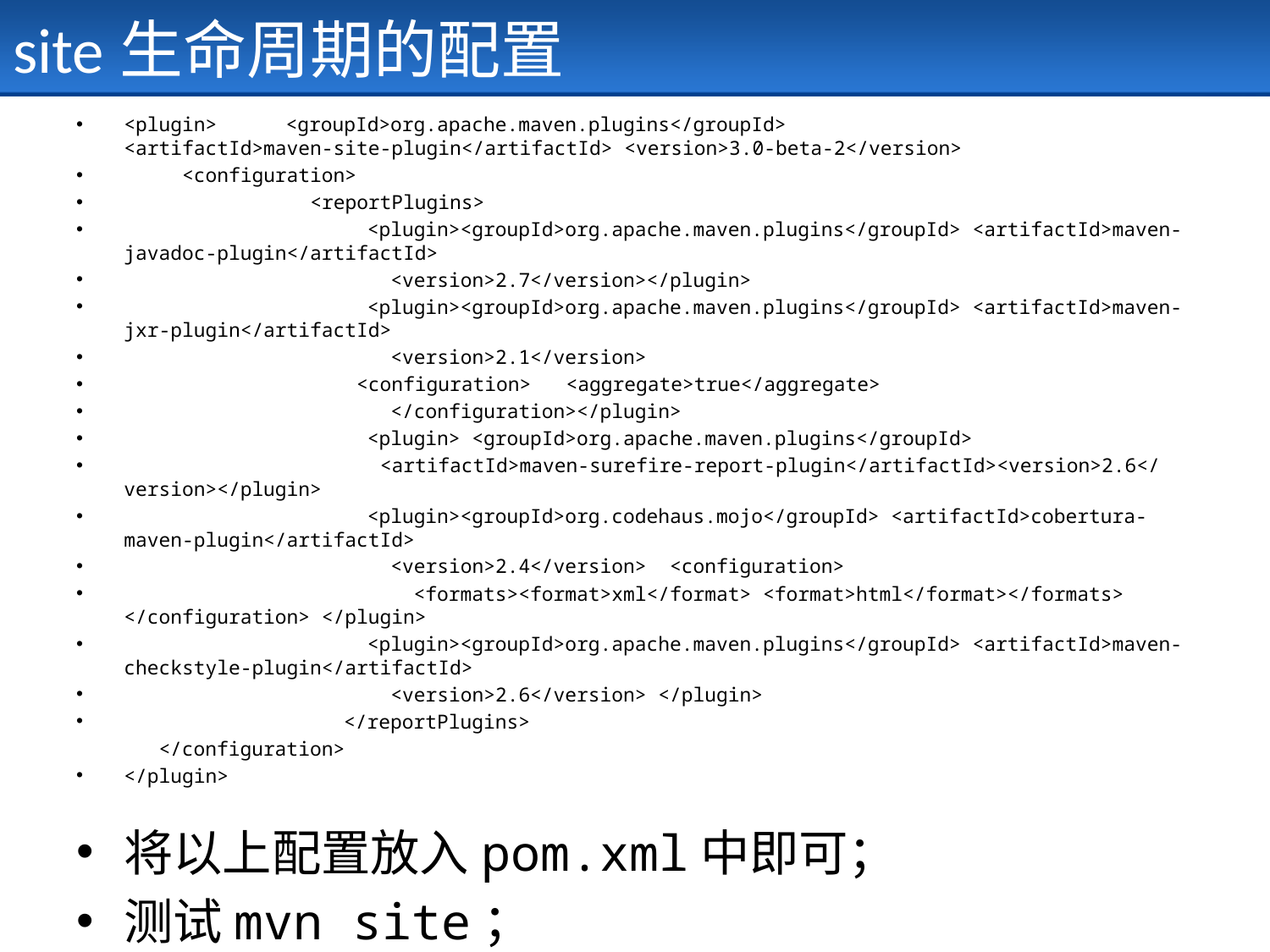

# site生命周期的配置
<plugin>	   <groupId>org.apache.maven.plugins</groupId> <artifactId>maven-site-plugin</artifactId> <version>3.0-beta-2</version>
     <configuration>
                <reportPlugins>
	          <plugin><groupId>org.apache.maven.plugins</groupId> <artifactId>maven-javadoc-plugin</artifactId>
	            <version>2.7</version></plugin>
	          <plugin><groupId>org.apache.maven.plugins</groupId> <artifactId>maven-jxr-plugin</artifactId>
	            <version>2.1</version>
                    <configuration>   <aggregate>true</aggregate>
	            </configuration></plugin>
	          <plugin> <groupId>org.apache.maven.plugins</groupId>
                      <artifactId>maven-surefire-report-plugin</artifactId><version>2.6</version></plugin>
	          <plugin><groupId>org.codehaus.mojo</groupId> <artifactId>cobertura-maven-plugin</artifactId>
	            <version>2.4</version>  <configuration>
	              <formats><format>xml</format> <format>html</format></formats> </configuration> </plugin>
	          <plugin><groupId>org.apache.maven.plugins</groupId> <artifactId>maven-checkstyle-plugin</artifactId>
	            <version>2.6</version> </plugin>
	        </reportPlugins>
	   </configuration>
</plugin>

将以上配置放入pom.xml中即可；
测试mvn site；